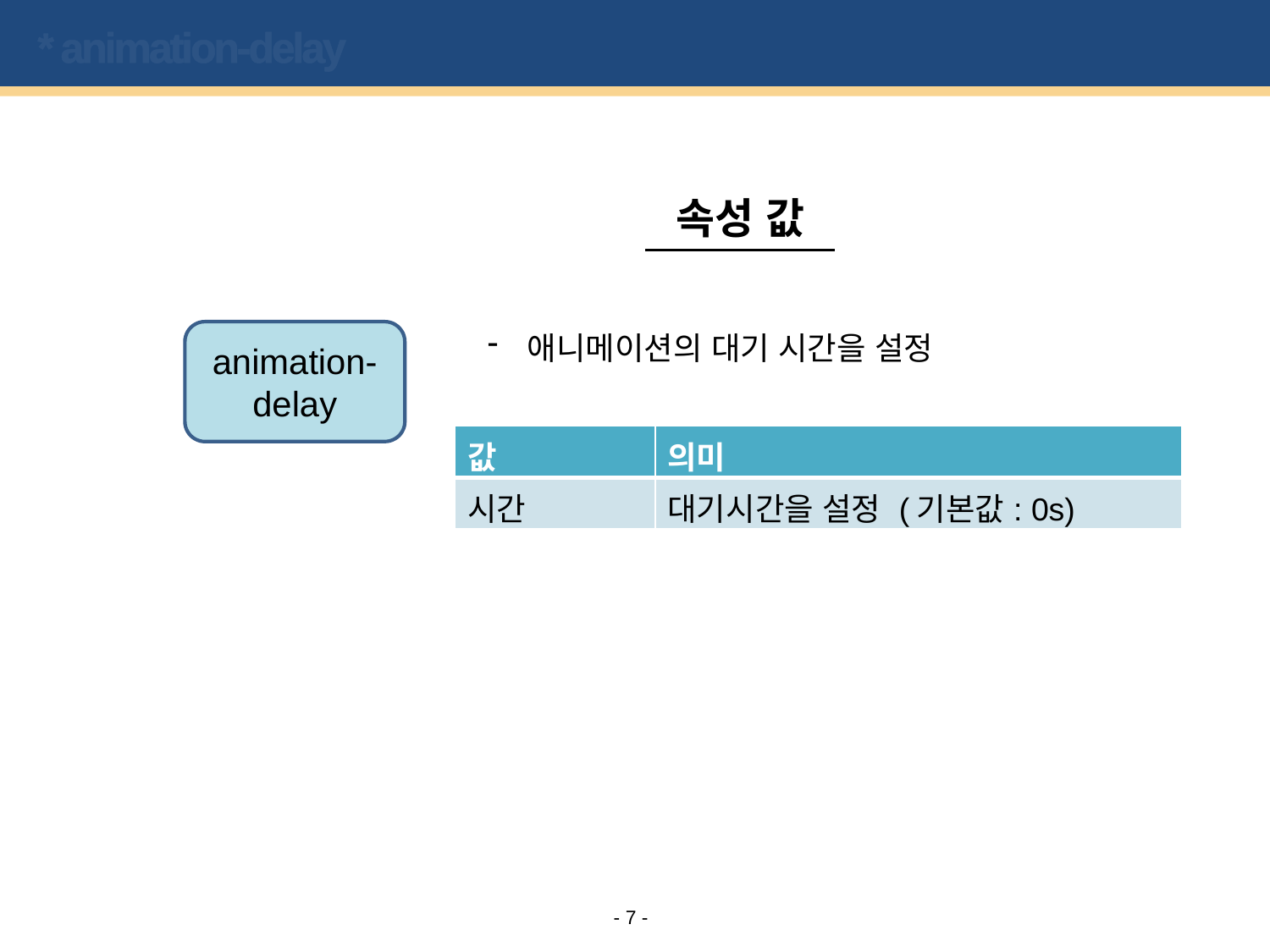

# * animation-delay
속성 값
animation-delay
애니메이션의 대기 시간을 설정
| 값 | 의미 |
| --- | --- |
| 시간 | 대기시간을 설정 (기본값: 0s) |